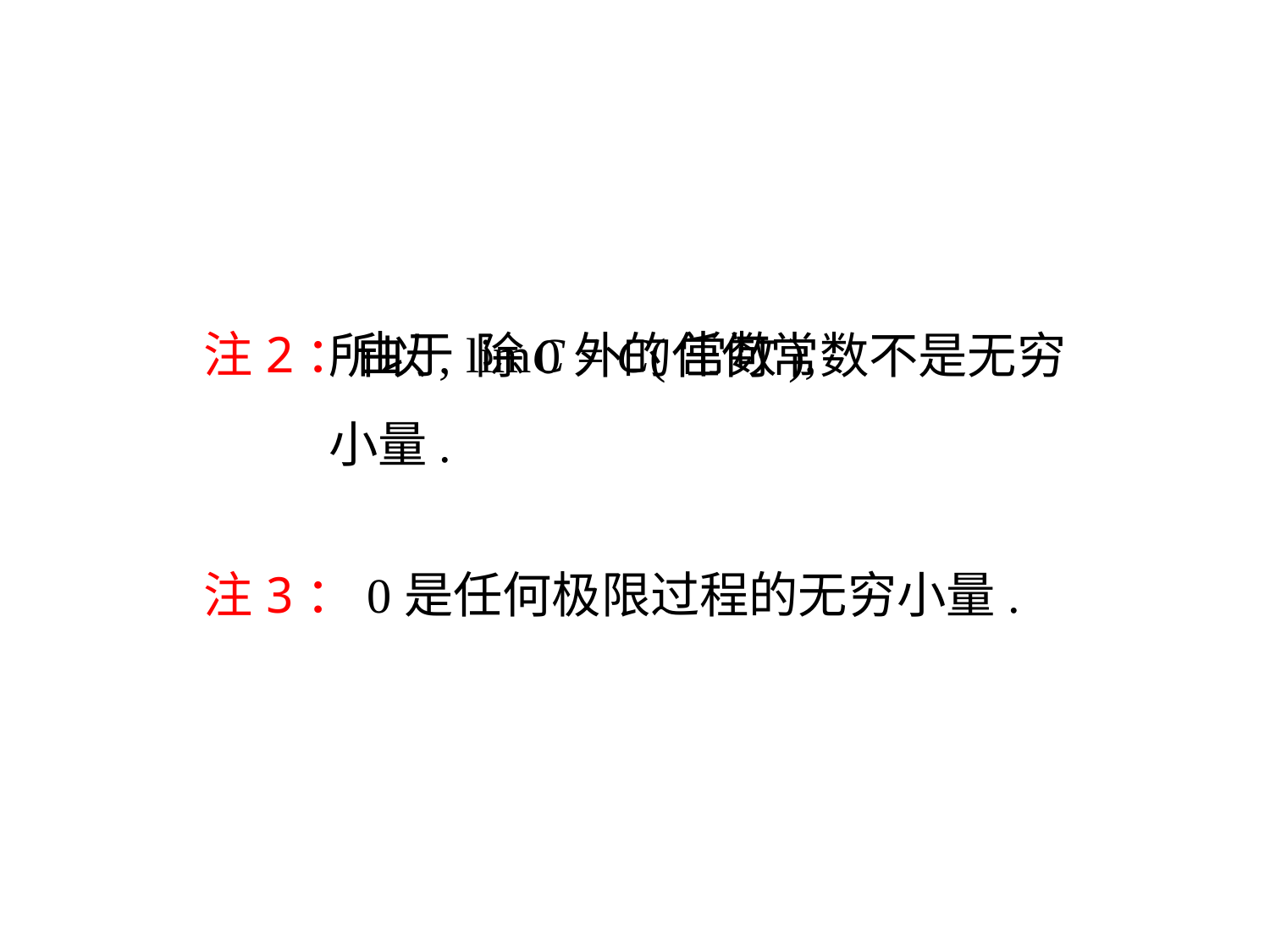

注2：由于limC = C(常数),
所以, 除0外的任何常数不是无穷小量.
注3：0是任何极限过程的无穷小量.
4